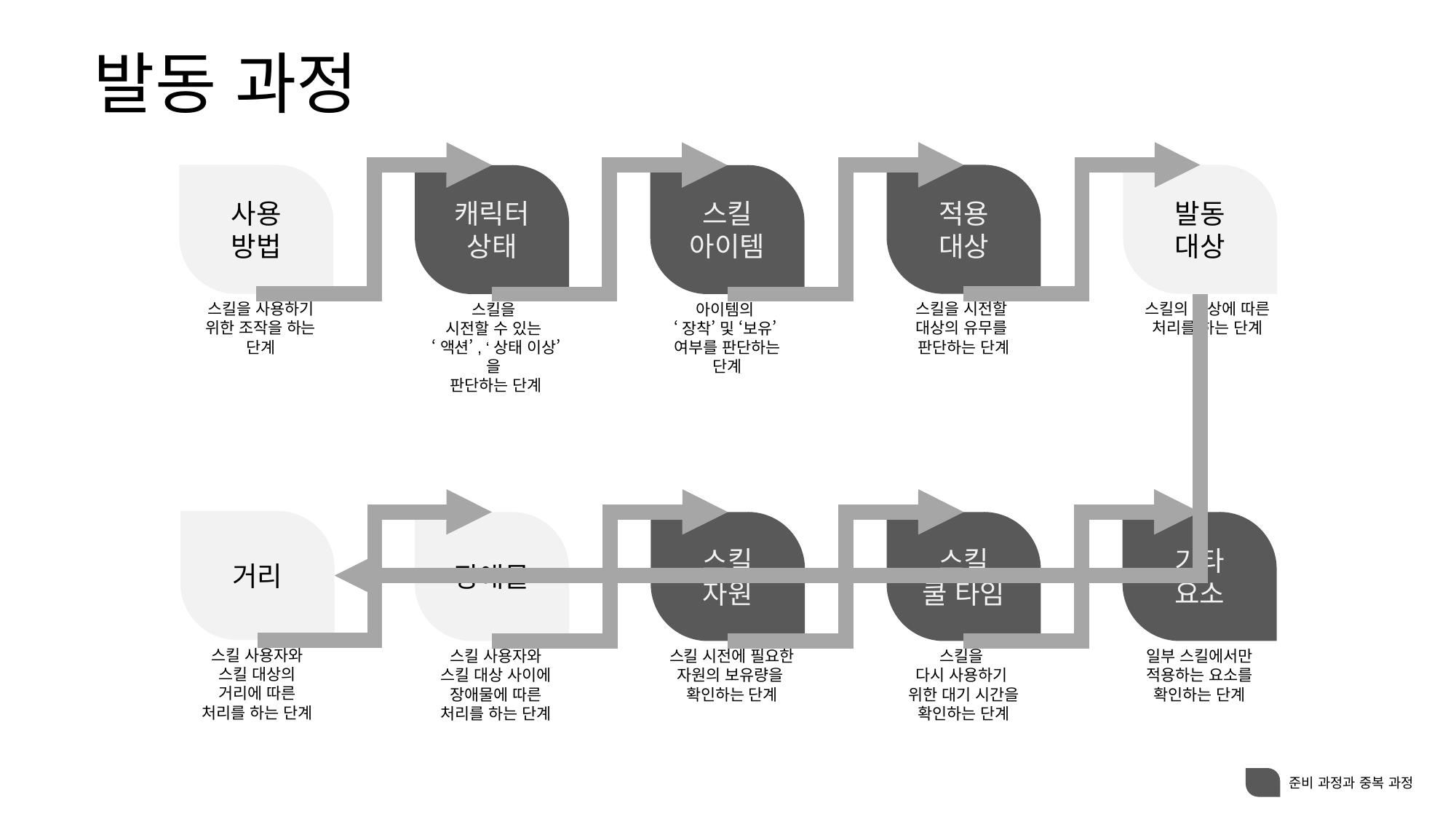

발동 과정
사용
방법
적용
대상
발동
대상
캐릭터
상태
스킬
아이템
스킬을 사용하기
위한 조작을 하는
단계
스킬을 시전할
대상의 유무를
판단하는 단계
스킬의 대상에 따른
처리를 하는 단계
스킬을
시전할 수 있는
‘액션’, ‘상태 이상’을
판단하는 단계
아이템의
‘장착’ 및 ‘보유’
여부를 판단하는 단계
거리
장애물
스킬
자원
스킬
쿨 타임
기타
요소
스킬 사용자와
스킬 대상의
거리에 따른
처리를 하는 단계
스킬 사용자와
스킬 대상 사이에
장애물에 따른
처리를 하는 단계
스킬 시전에 필요한 자원의 보유량을
확인하는 단계
스킬을
다시 사용하기
위한 대기 시간을
확인하는 단계
일부 스킬에서만 적용하는 요소를
확인하는 단계

준비 과정과 중복 과정